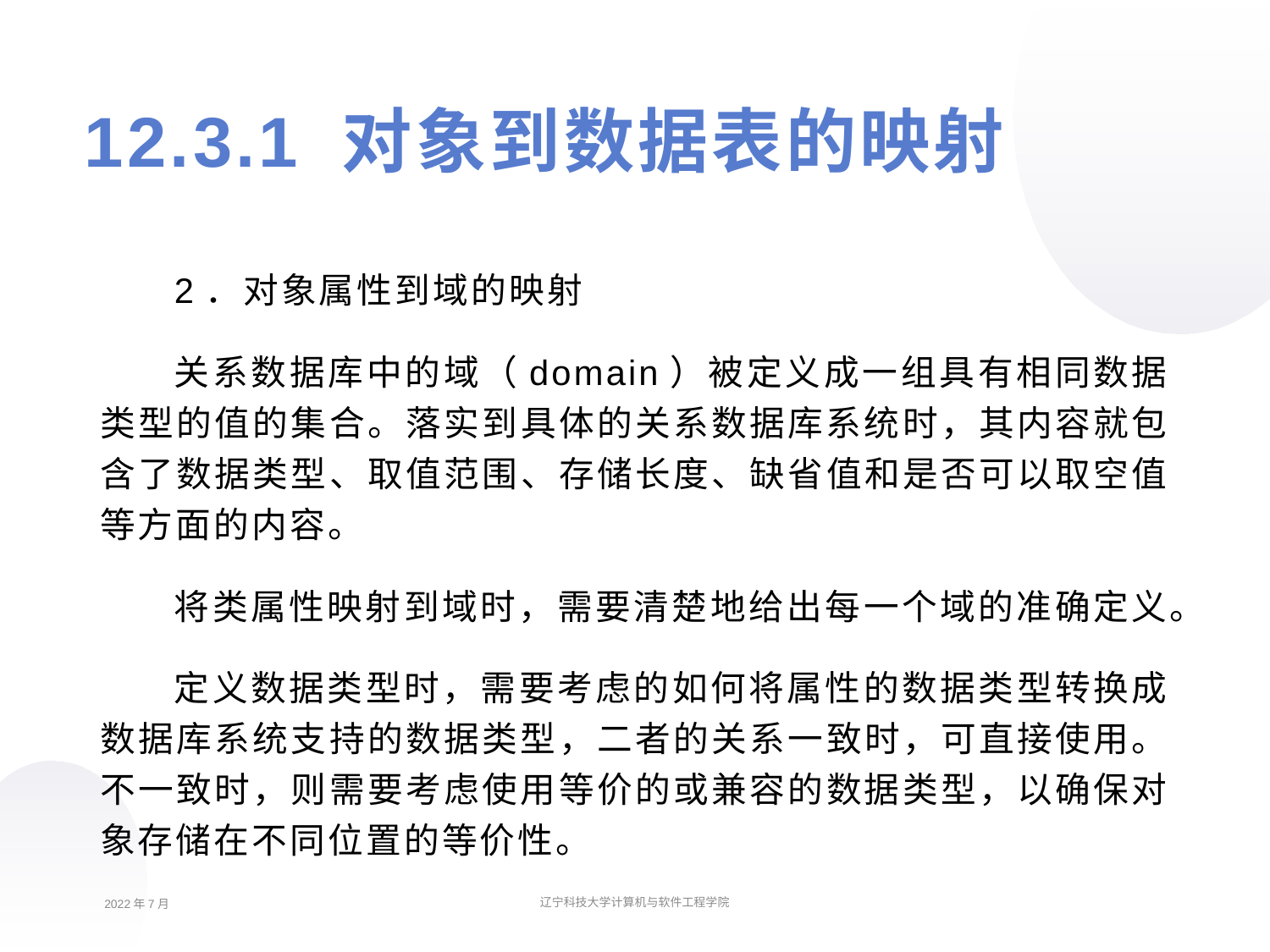

12.3.1 对象到数据表的映射
2．对象属性到域的映射
关系数据库中的域（domain）被定义成一组具有相同数据类型的值的集合。落实到具体的关系数据库系统时，其内容就包含了数据类型、取值范围、存储长度、缺省值和是否可以取空值等方面的内容。
将类属性映射到域时，需要清楚地给出每一个域的准确定义。
定义数据类型时，需要考虑的如何将属性的数据类型转换成数据库系统支持的数据类型，二者的关系一致时，可直接使用。不一致时，则需要考虑使用等价的或兼容的数据类型，以确保对象存储在不同位置的等价性。

2022年7月
辽宁科技大学计算机与软件工程学院
29